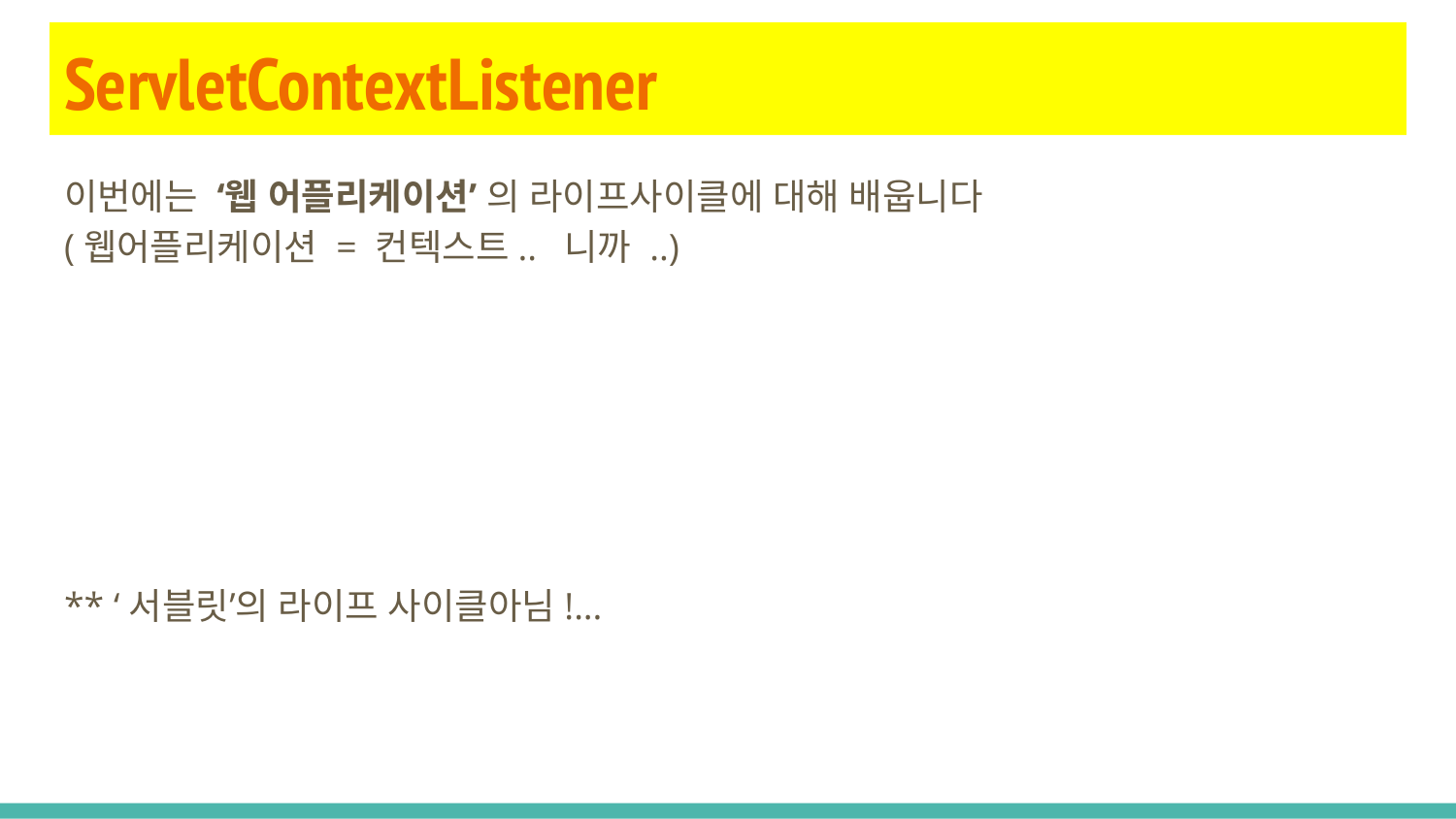

# ServletContextListener
이번에는  ‘웹 어플리케이션’ 의 라이프사이클에 대해 배웁니다
(웹어플리케이션 = 컨텍스트..  니까 ..)

** ‘서블릿’의 라이프 사이클아님!...